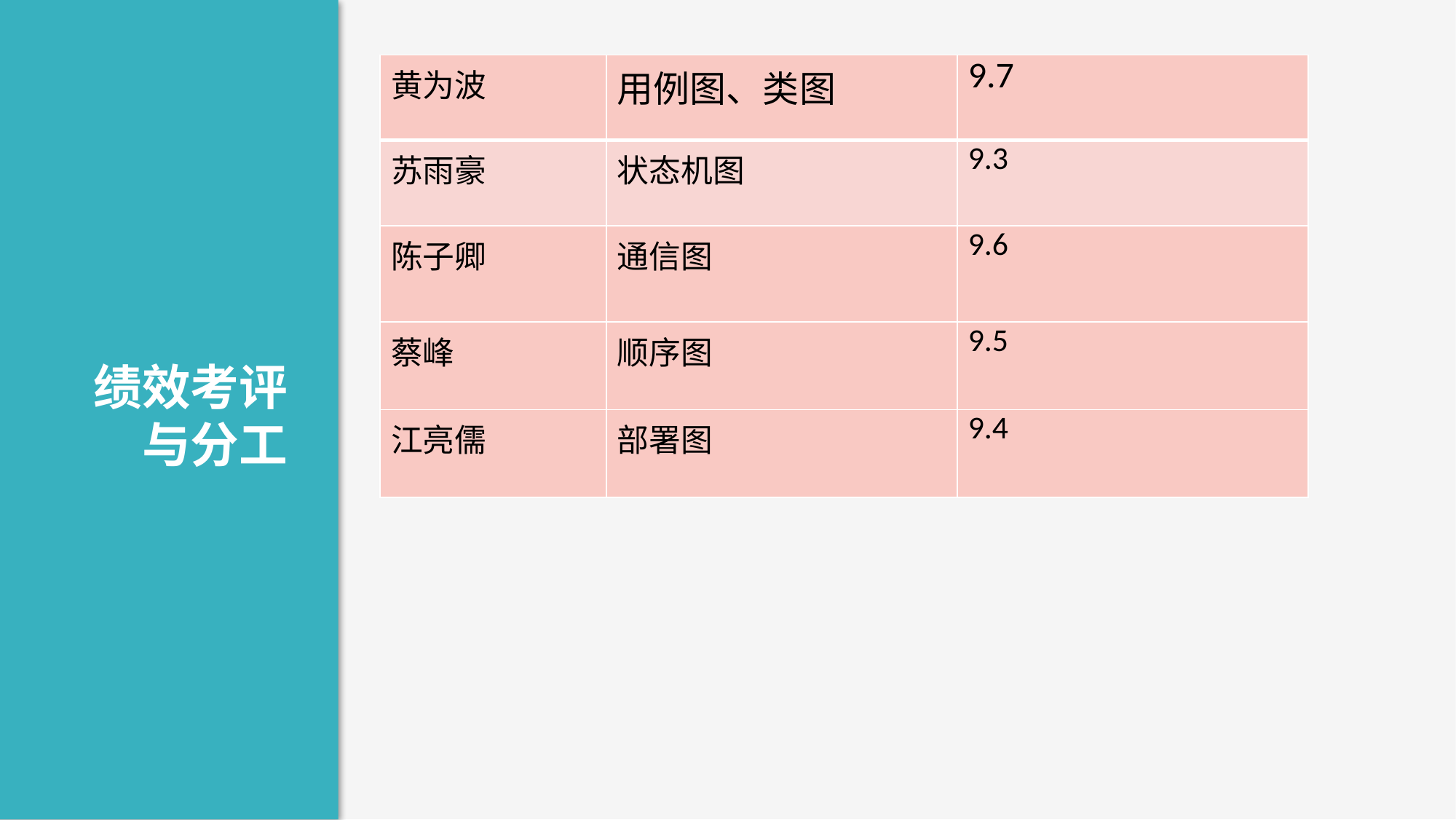

| 黄为波 | 用例图、类图 | 9.7 |
| --- | --- | --- |
| 苏雨豪 | 状态机图 | 9.3 |
| 陈子卿 | 通信图 | 9.6 |
| 蔡峰 | 顺序图 | 9.5 |
| 江亮儒 | 部署图 | 9.4 |
绩效考评与分工